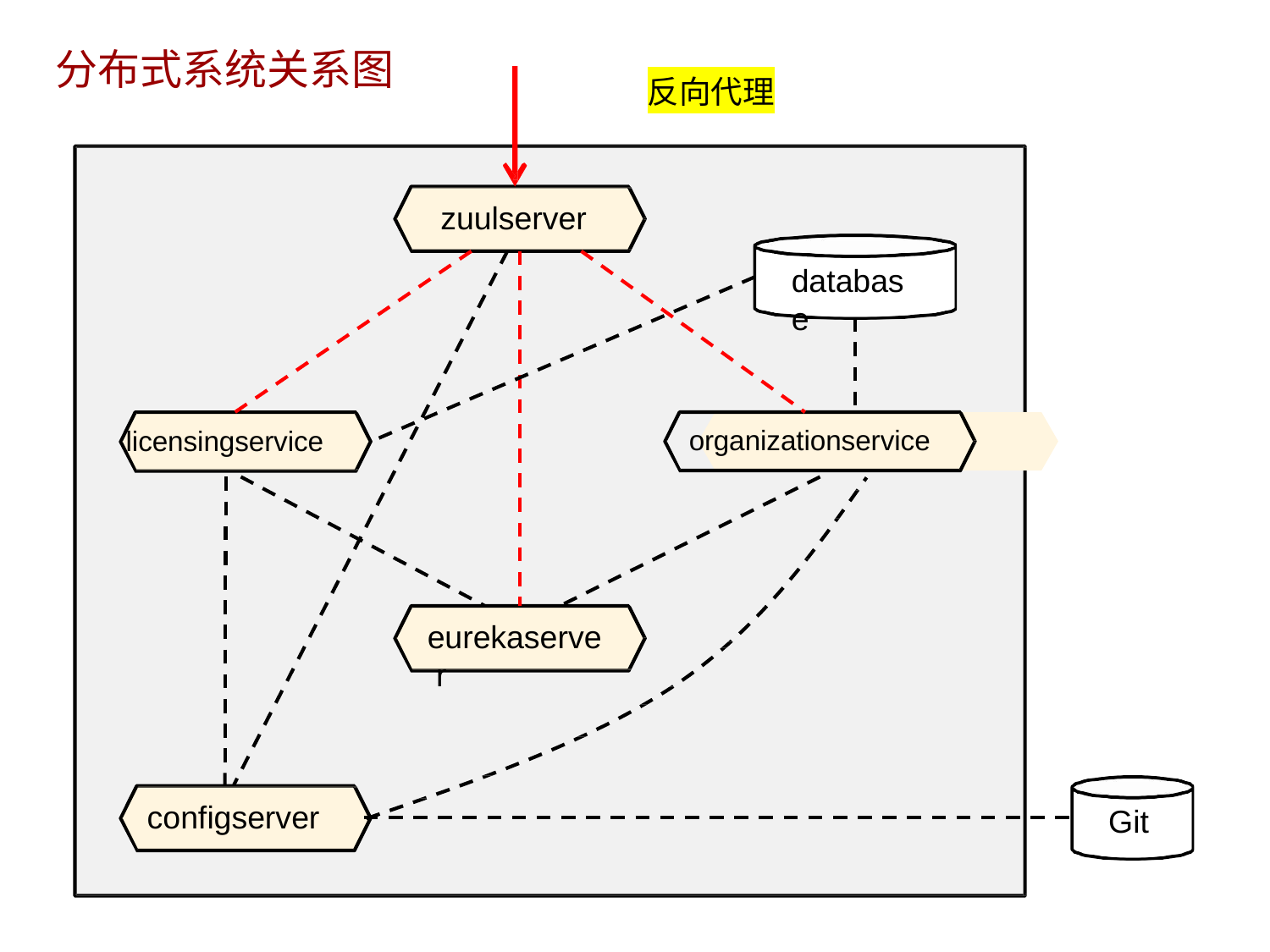

# 分布式系统关系图

反向代理

zuulserver

database

organizationservice
licensingservice

eurekaserve  r

configserver
Git